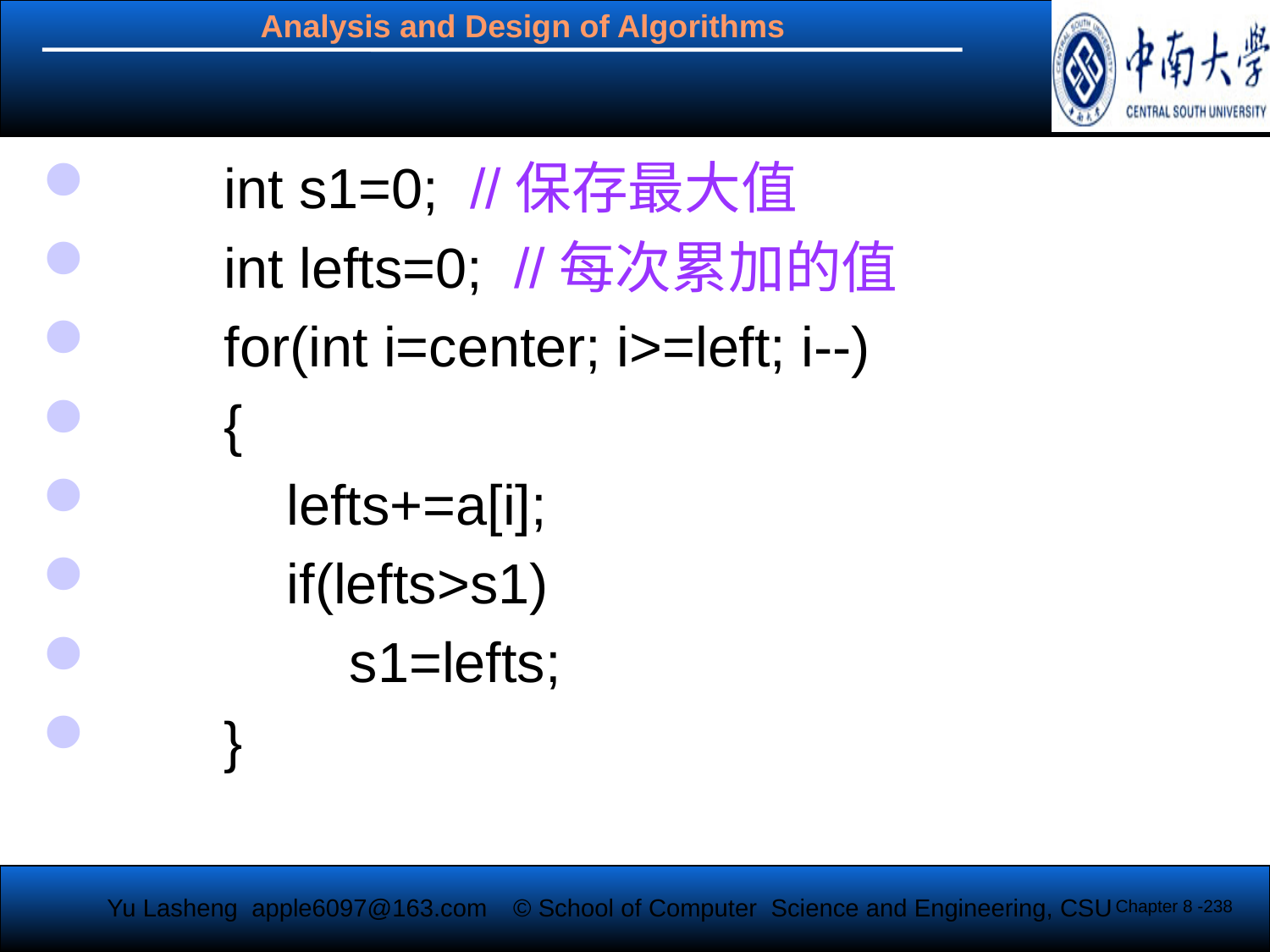

#
        int s1=0;  //保存最大值
        int lefts=0;  //每次累加的值
        for(int i=center; i>=left; i--)
        {
            lefts+=a[i];
            if(lefts>s1)
                s1=lefts;
        }
Chapter 8 -238